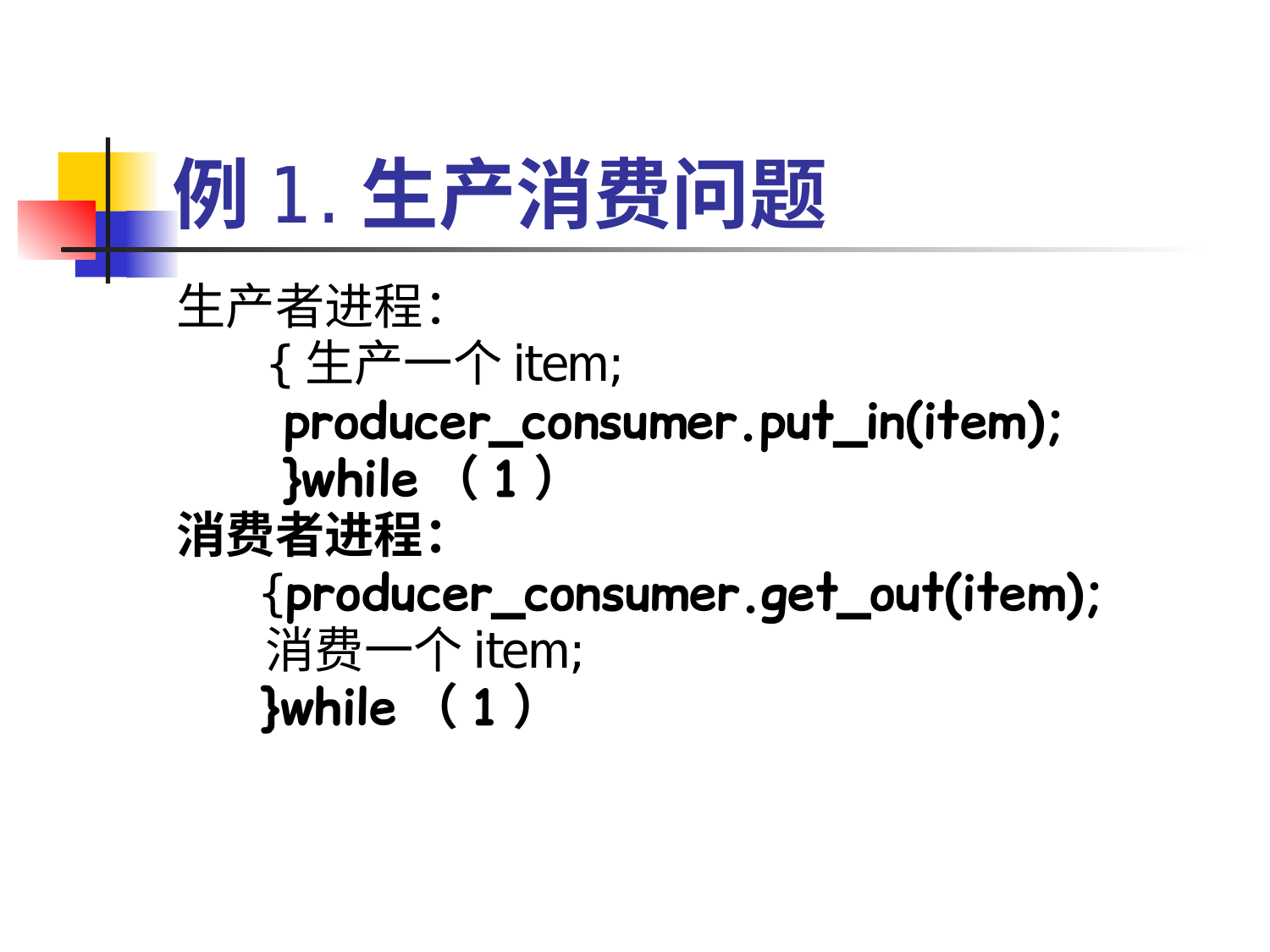

# 例1.生产消费问题
生产者进程：
      {生产一个item;
     producer_consumer.put_in(item);
     }while（1）
消费者进程：
    {producer_consumer.get_out(item);
       消费一个item;
    }while（1）